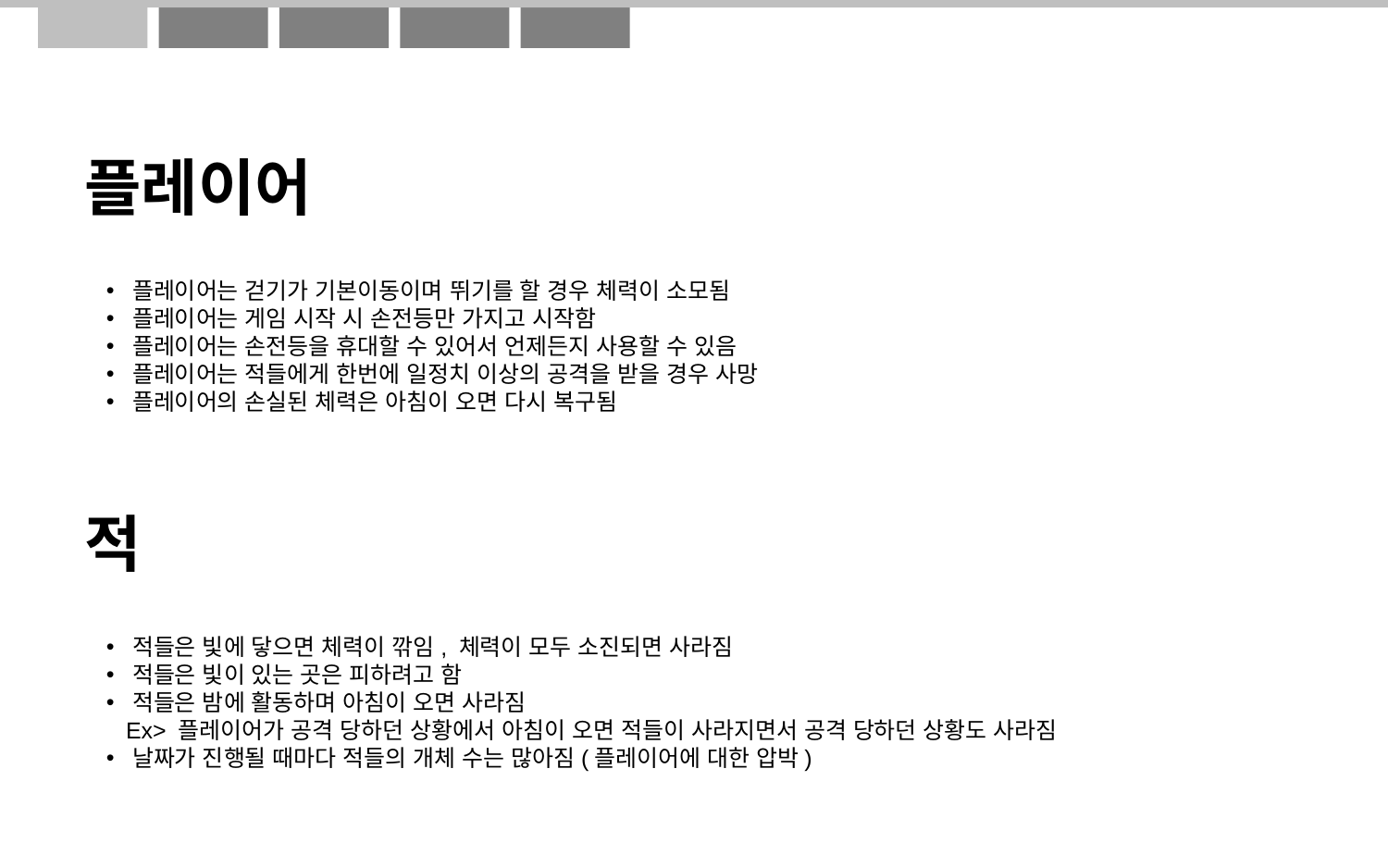

플레이어
플레이어는 걷기가 기본이동이며 뛰기를 할 경우 체력이 소모됨
플레이어는 게임 시작 시 손전등만 가지고 시작함
플레이어는 손전등을 휴대할 수 있어서 언제든지 사용할 수 있음
플레이어는 적들에게 한번에 일정치 이상의 공격을 받을 경우 사망
플레이어의 손실된 체력은 아침이 오면 다시 복구됨
적
적들은 빛에 닿으면 체력이 깎임, 체력이 모두 소진되면 사라짐
적들은 빛이 있는 곳은 피하려고 함
적들은 밤에 활동하며 아침이 오면 사라짐
   Ex> 플레이어가 공격 당하던 상황에서 아침이 오면 적들이 사라지면서 공격 당하던 상황도 사라짐
날짜가 진행될 때마다 적들의 개체 수는 많아짐(플레이어에 대한 압박)